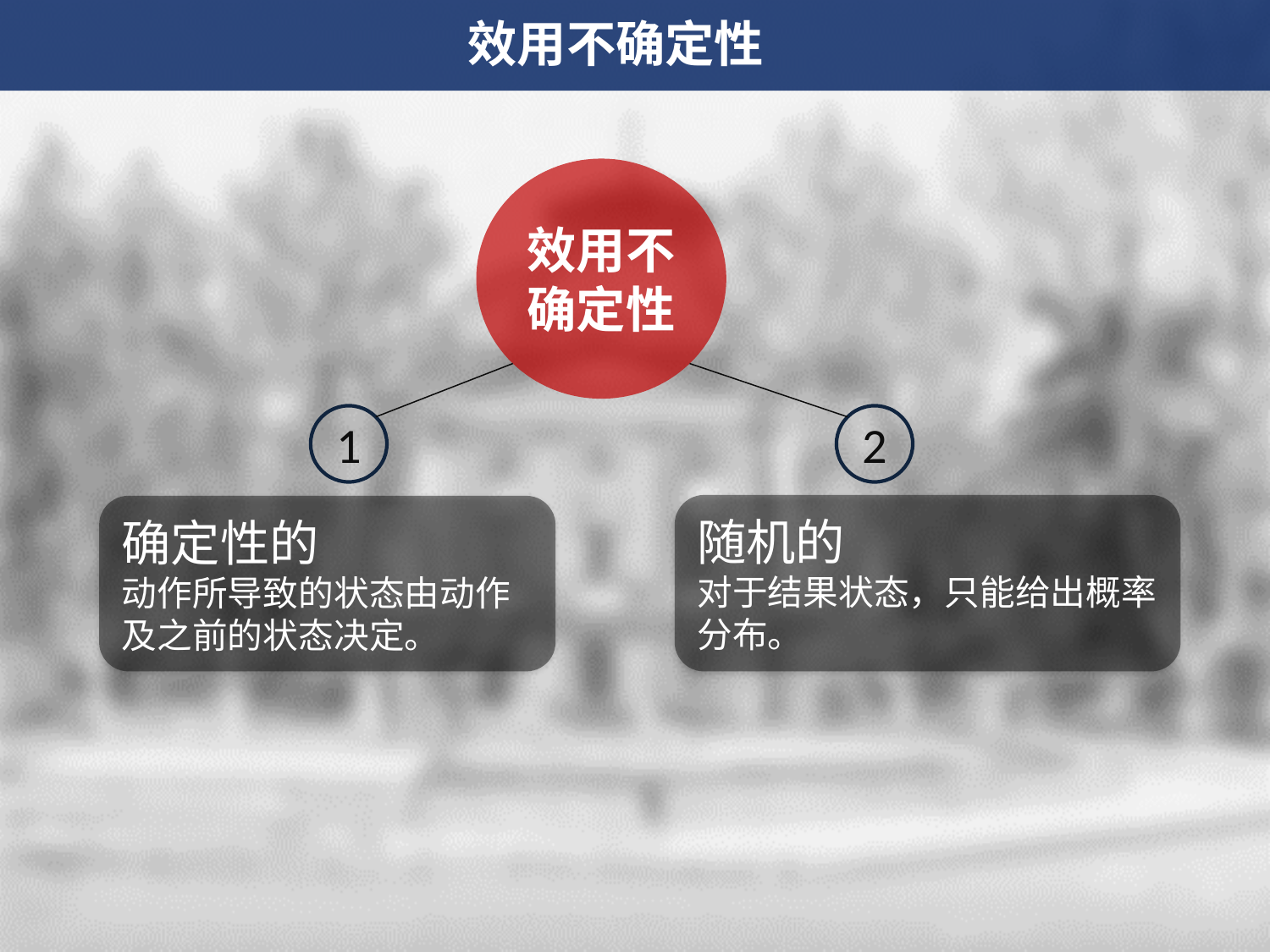

效用不确定性
效用不确定性
1
2

随机的
对于结果状态，只能给出概率分布。
确定性的
动作所导致的状态由动作及之前的状态决定。